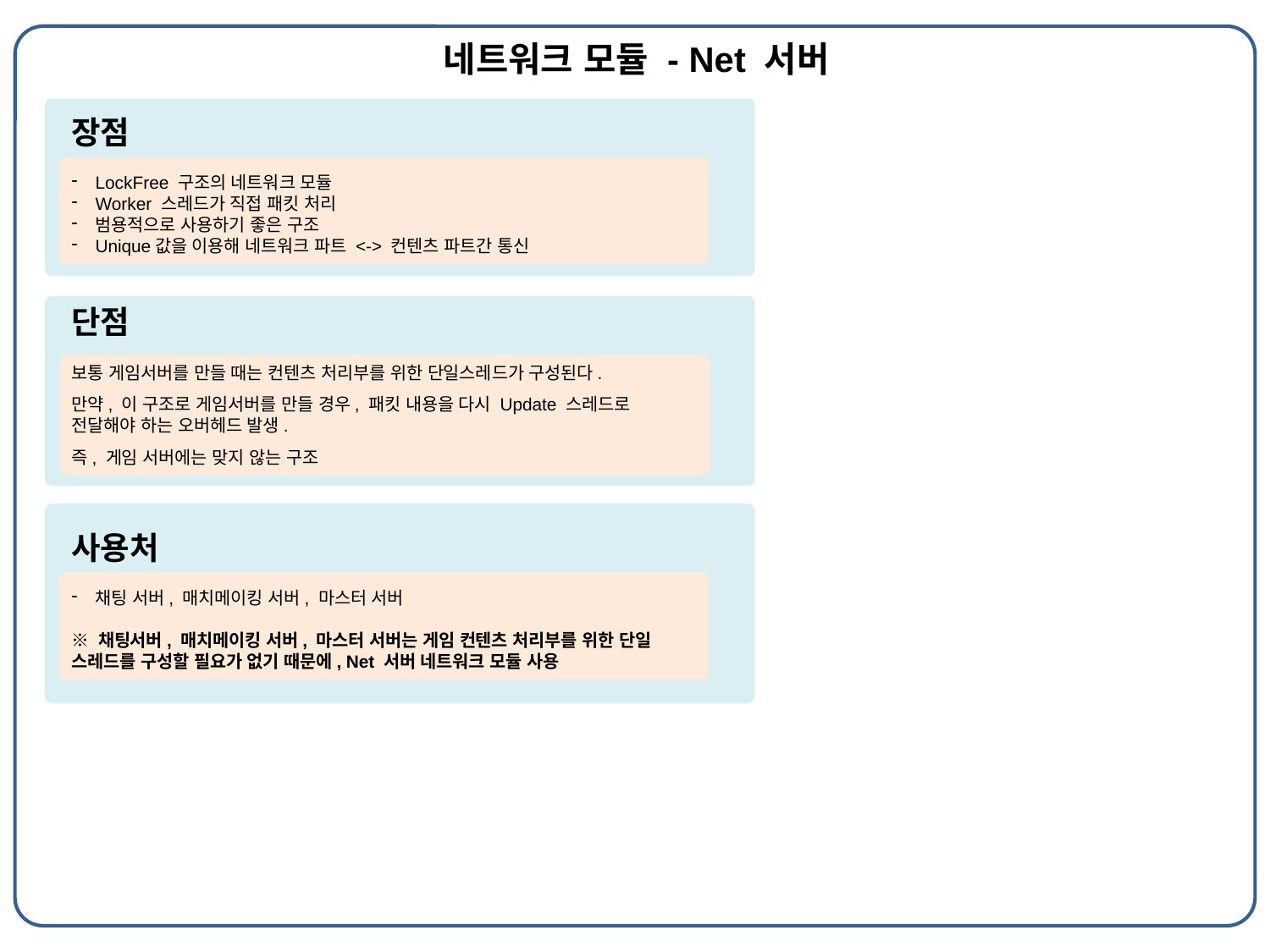

네트워크 모듈 - Net 서버

장점

LockFree 구조의 네트워크 모듈
Worker 스레드가 직접 패킷 처리
범용적으로 사용하기 좋은 구조
Unique값을 이용해 네트워크 파트 <-> 컨텐츠 파트간 통신

단점

보통 게임서버를 만들 때는 컨텐츠 처리부를 위한 단일스레드가 구성된다.

만약, 이 구조로 게임서버를 만들 경우, 패킷 내용을 다시 Update 스레드로 전달해야 하는 오버헤드 발생.

즉, 게임 서버에는 맞지 않는 구조

사용처

채팅 서버, 매치메이킹 서버, 마스터 서버

※ 채팅서버, 매치메이킹 서버, 마스터 서버는 게임 컨텐츠 처리부를 위한 단일 스레드를 구성할 필요가 없기 때문에, Net 서버 네트워크 모듈 사용